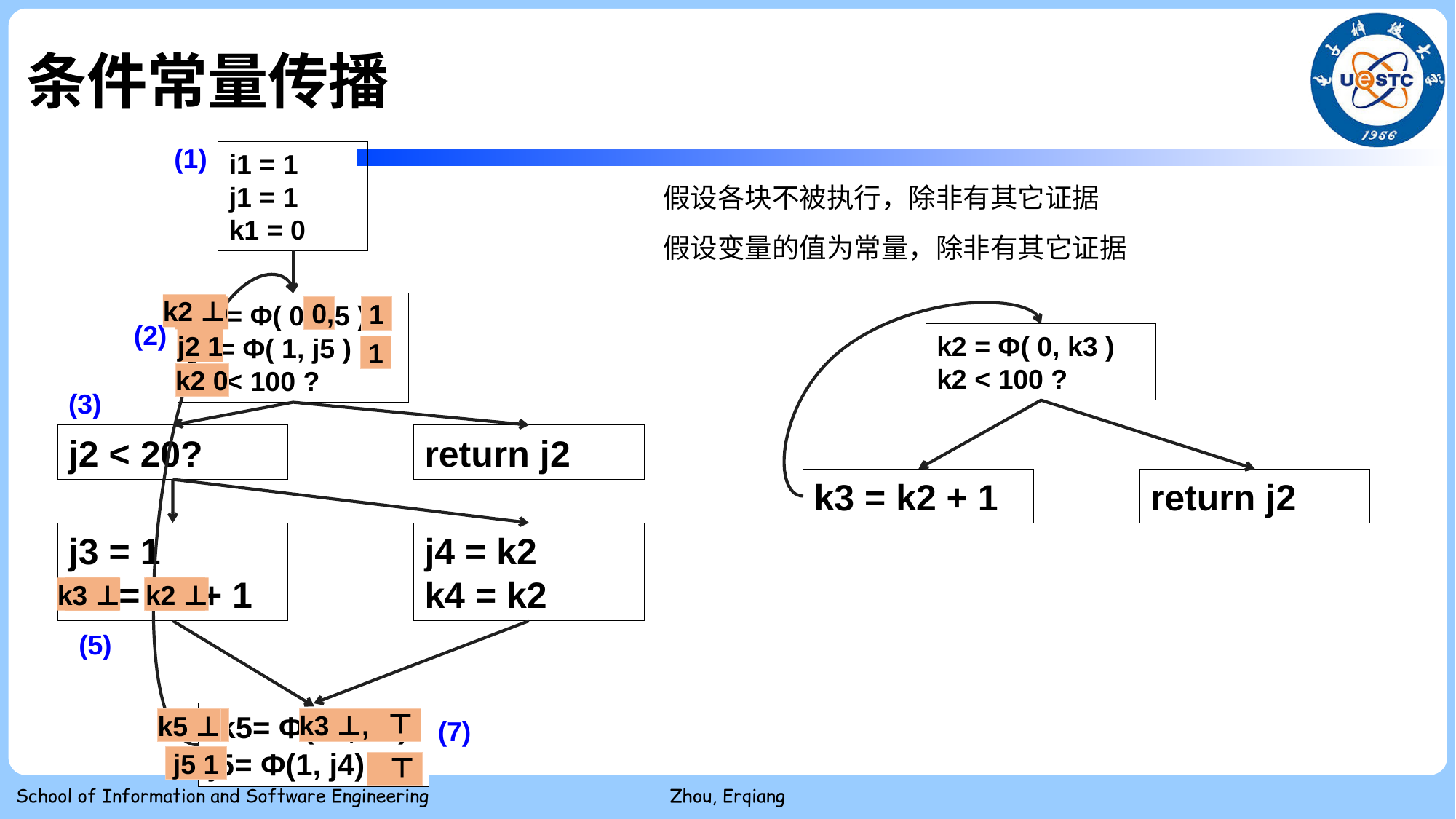

# 条件常量传播
(1)
i1 = 1
j1 = 1
k1 = 0
假设各块不被执行，除非有其它证据
假设变量的值为常量，除非有其它证据
k2 = Φ( 0, k5 )
j2 = Φ( 1, j5 )
k2 < 100 ?
k2 ⊥
k2 0
 0,
 1
(2)
k2 = Φ( 0, k3 )
k2 < 100 ?
k3 = k2 + 1
return j2
j2 1
 1
k2 0
(3)
j2 < 20?
return j2
j3 = 1
k3 = k2 + 1
j4 = k2
k4 = k2
k3 ⊥
k3 1
 k2 0
k2 ⊥
(5)
k5= Φ(k3, k4)
j5= Φ(1, j4)
k3 ⊥,
k3 1,
 ⊥
(7)
 k5 1
k5 ⊥
 j5 1
 ⊥
School of Information and Software Engineering
Zhou, Erqiang
97